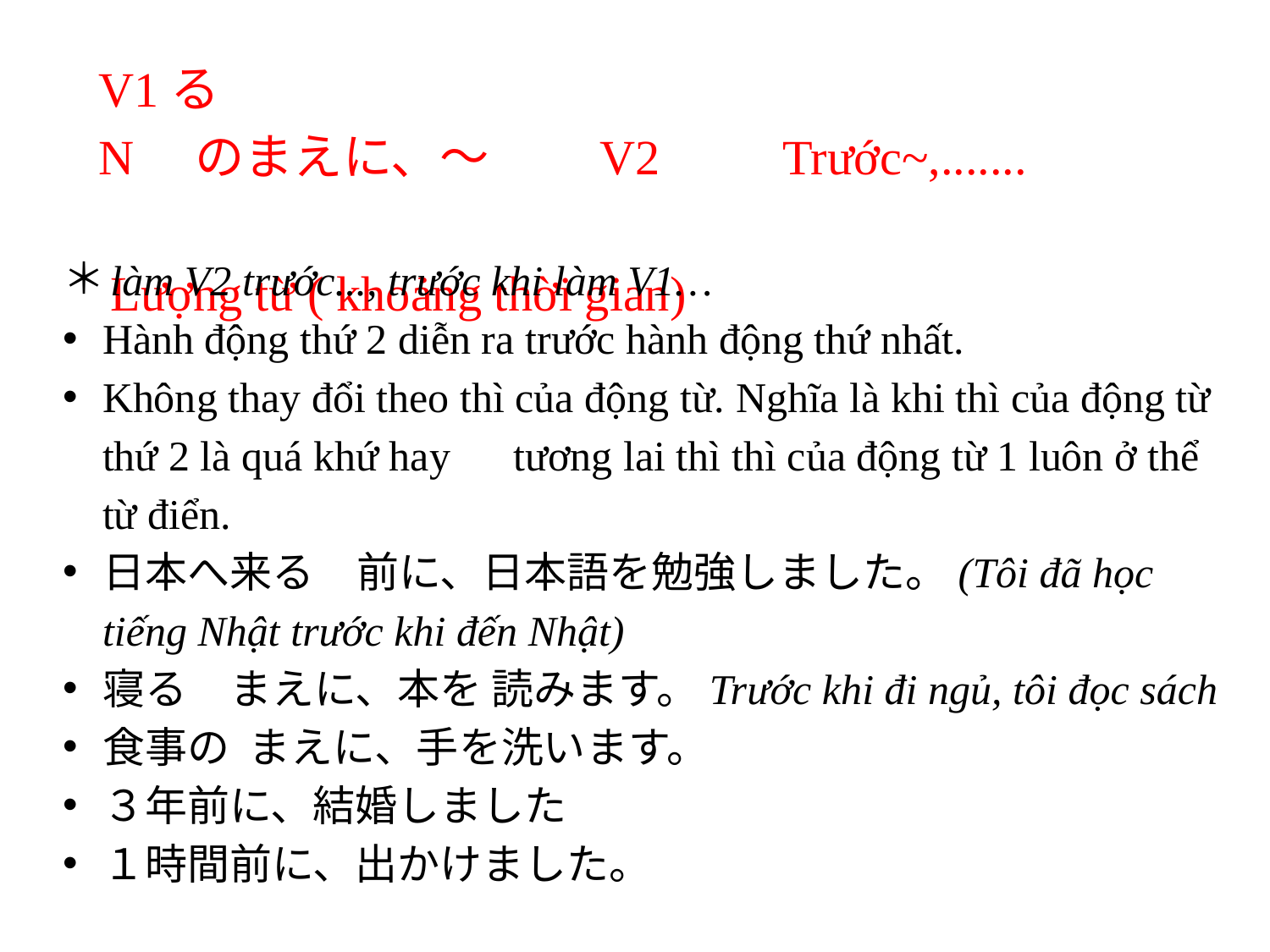

V1る
N　のまえに、～　　V2　　Trước~,.......
 Lượng từ ( khoảng thời gian)
làm V2 trước..., trước khi làm V1…
Hành động thứ 2 diễn ra trước hành động thứ nhất.
Không thay đổi theo thì của động từ. Nghĩa là khi thì của động từ thứ 2 là quá khứ hay　tương lai thì thì của động từ 1 luôn ở thể từ điển.
日本へ来る	前に、日本語を勉強しました。(Tôi đã học tiếng Nhật trước khi đến Nhật)
寝る	まえに、本を 読みます。Trước khi đi ngủ, tôi đọc sách
食事の  まえに、手を洗います。
３年前に、結婚しました
１時間前に、出かけました。